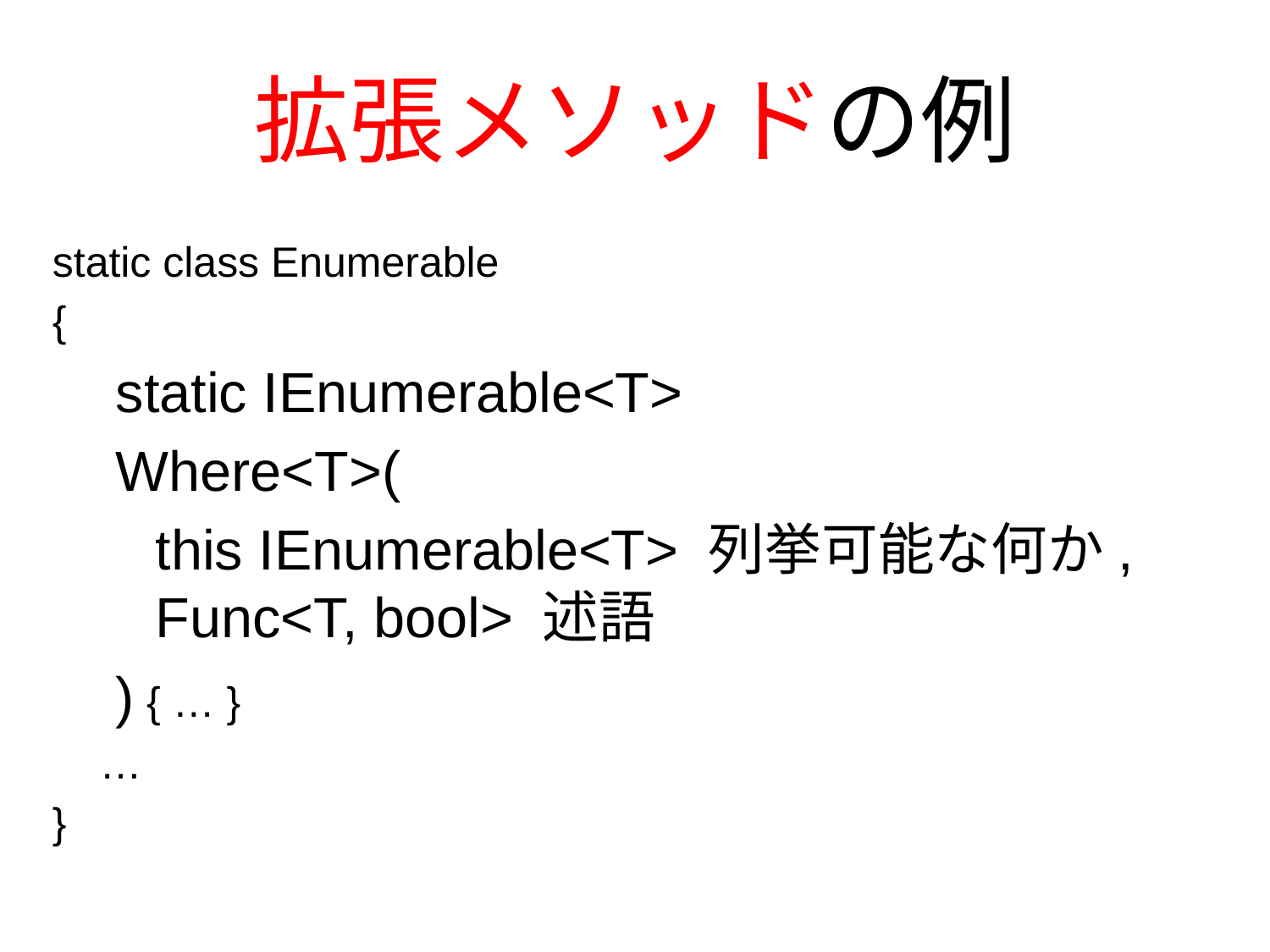

# 拡張メソッドの例
static class Enumerable
{
static IEnumerable<T>
Where<T>(
	this IEnumerable<T> 列挙可能な何か, Func<T, bool> 述語
) { … }
    …
}